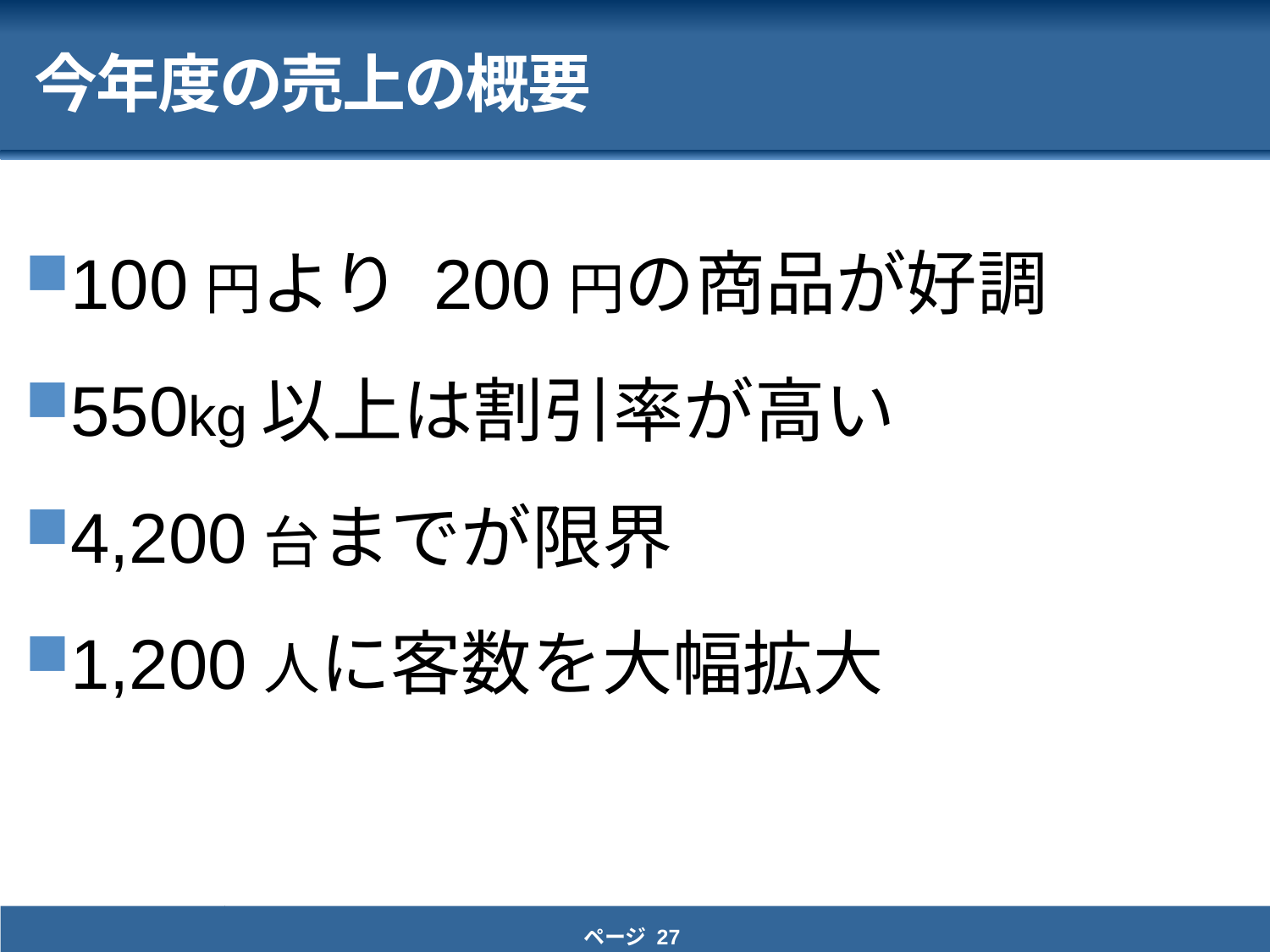

# 今年度の売上の概要
100円より 200円の商品が好調
550kg以上は割引率が高い
4,200台までが限界
1,200人に客数を大幅拡大